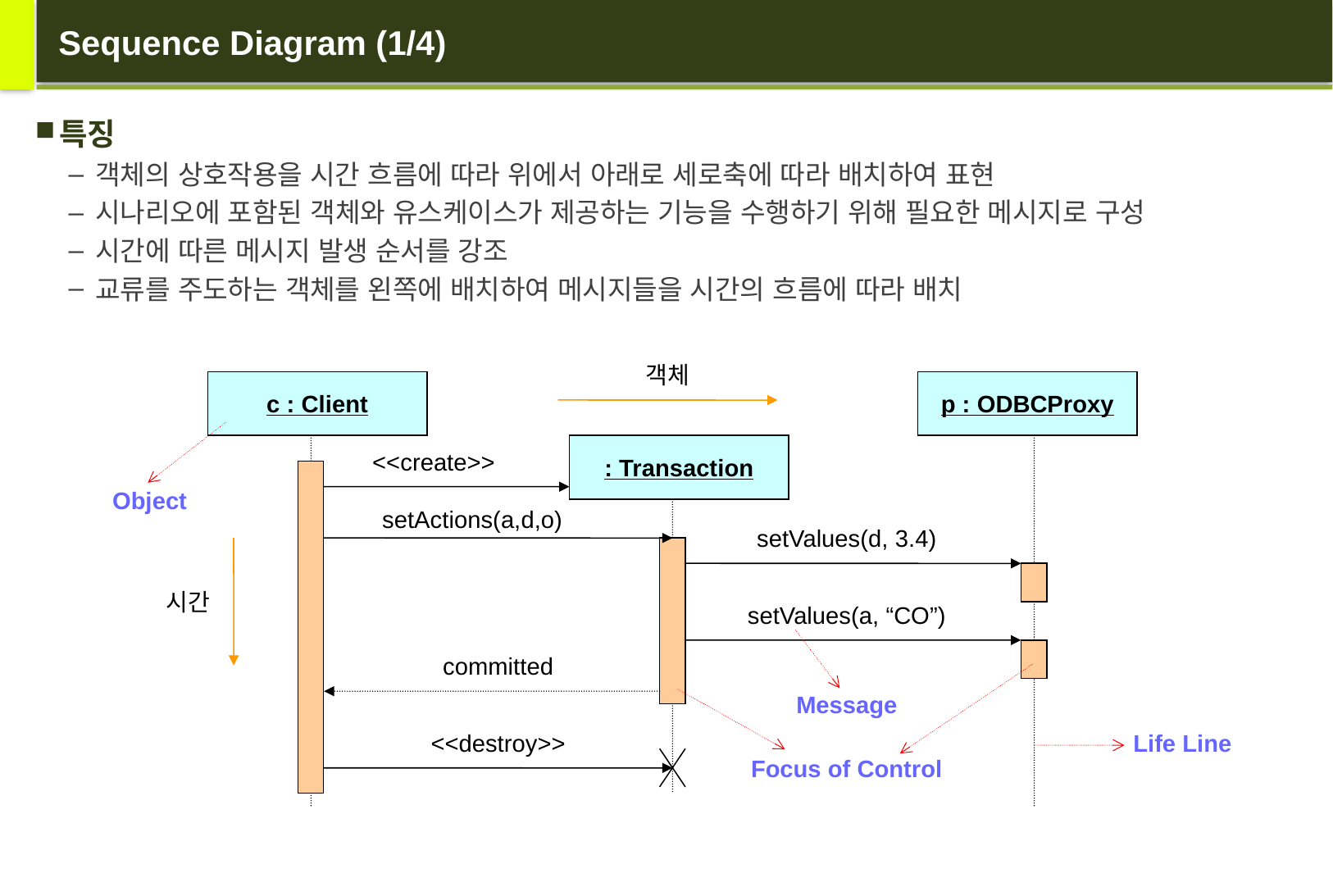

# Sequence Diagram (1/4)
특징
객체의 상호작용을 시간 흐름에 따라 위에서 아래로 세로축에 따라 배치하여 표현
시나리오에 포함된 객체와 유스케이스가 제공하는 기능을 수행하기 위해 필요한 메시지로 구성
시간에 따른 메시지 발생 순서를 강조
교류를 주도하는 객체를 왼쪽에 배치하여 메시지들을 시간의 흐름에 따라 배치
객체
c : Client
p : ODBCProxy

<<create>>
: Transaction

Object

setActions(a,d,o)

setValues(d, 3.4)

시간
setValues(a, “CO”)

committed

Message

<<destroy>>
Life Line
Focus of Control